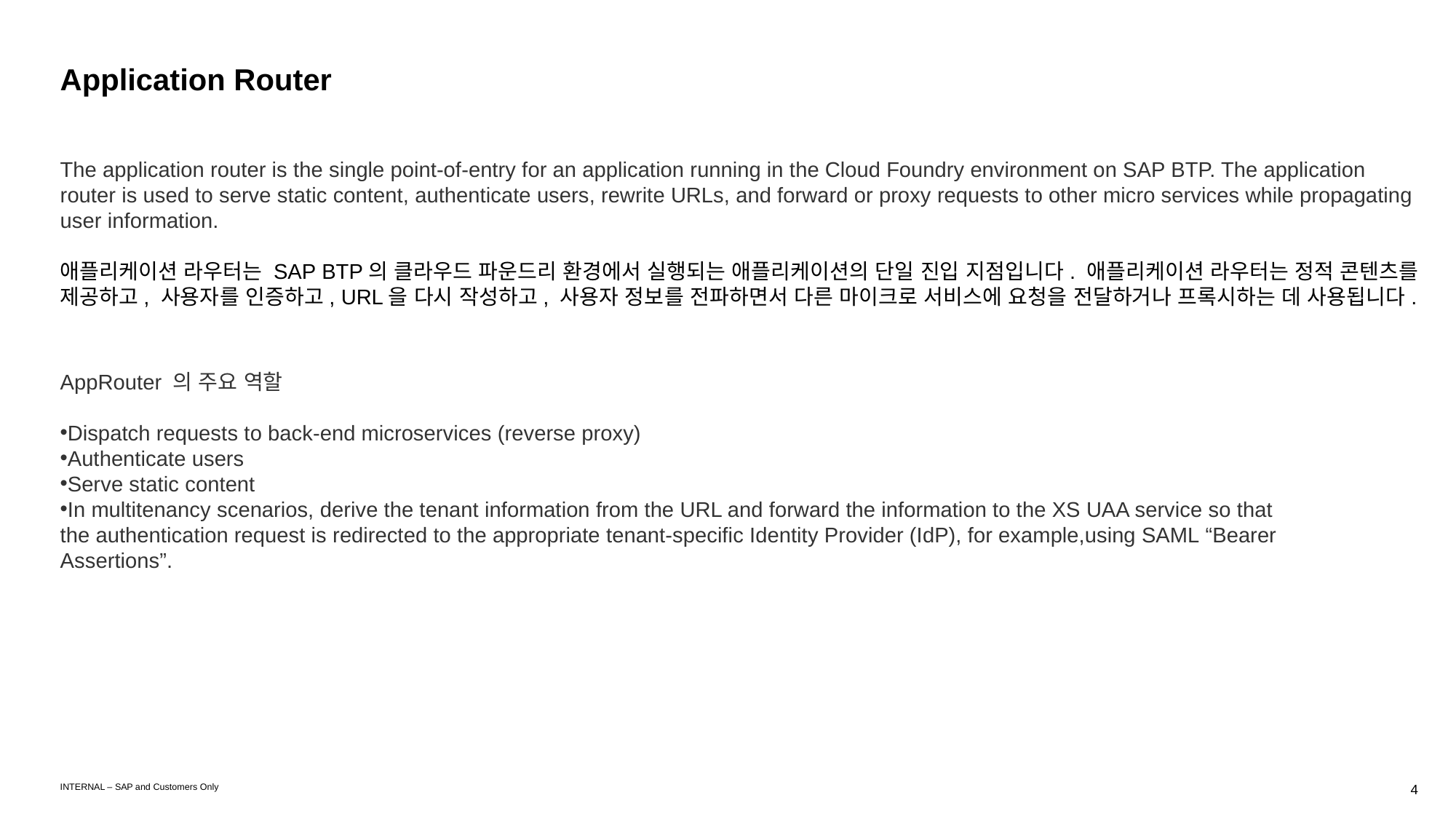

# Application Router
The application router is the single point-of-entry for an application running in the Cloud Foundry environment on SAP BTP. The application router is used to serve static content, authenticate users, rewrite URLs, and forward or proxy requests to other micro services while propagating user information.
애플리케이션 라우터는 SAP BTP의 클라우드 파운드리 환경에서 실행되는 애플리케이션의 단일 진입 지점입니다. 애플리케이션 라우터는 정적 콘텐츠를 제공하고, 사용자를 인증하고, URL을 다시 작성하고, 사용자 정보를 전파하면서 다른 마이크로 서비스에 요청을 전달하거나 프록시하는 데 사용됩니다.
AppRouter 의 주요 역할

Dispatch requests to back-end microservices (reverse proxy)
Authenticate users
Serve static content
In multitenancy scenarios, derive the tenant information from the URL and forward the information to the XS UAA service so that the authentication request is redirected to the appropriate tenant-specific Identity Provider (IdP), for example,using SAML “Bearer Assertions”.